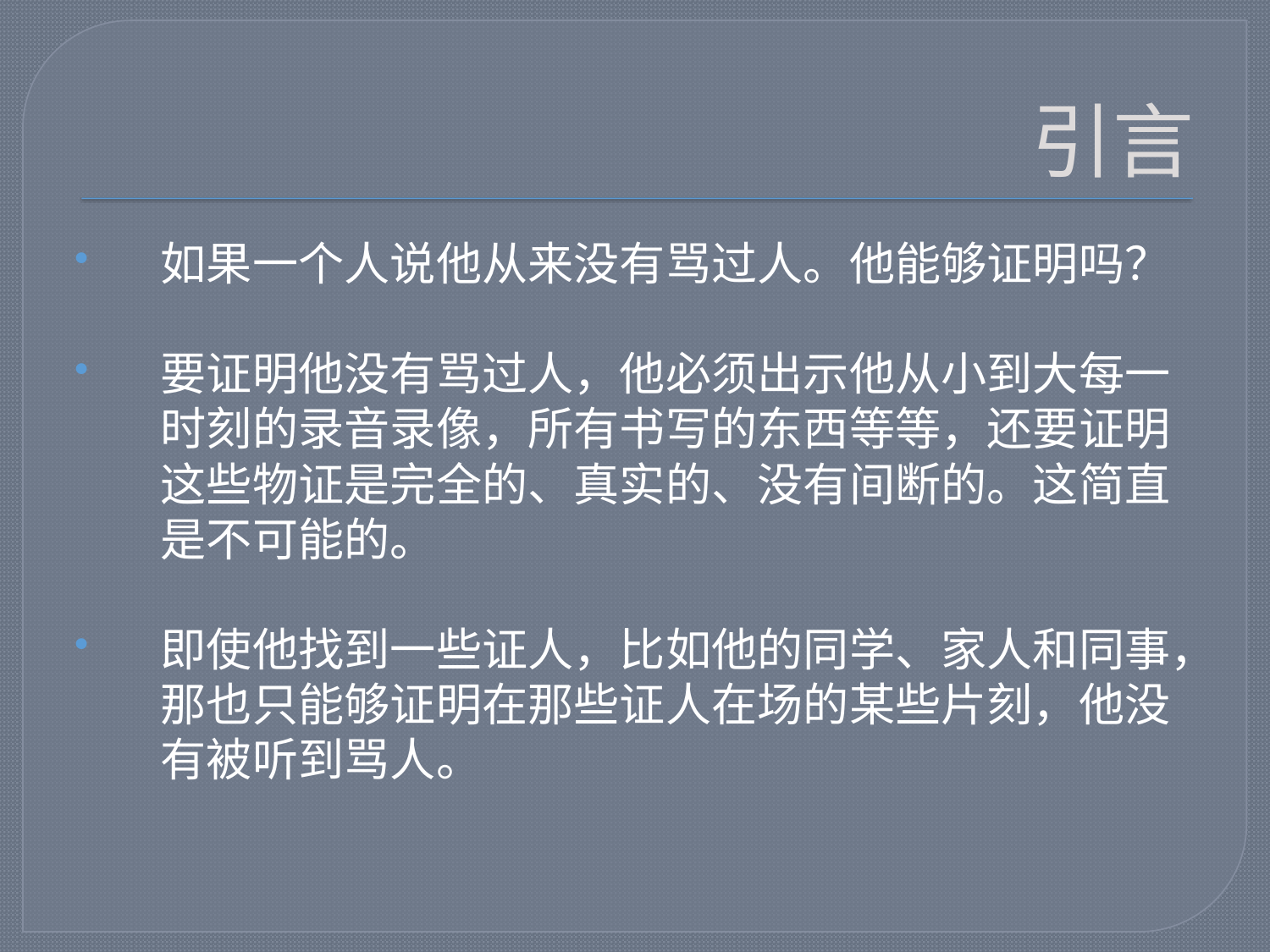

# 引言
如果一个人说他从来没有骂过人。他能够证明吗？

要证明他没有骂过人，他必须出示他从小到大每一时刻的录音录像，所有书写的东西等等，还要证明这些物证是完全的、真实的、没有间断的。这简直是不可能的。

即使他找到一些证人，比如他的同学、家人和同事，那也只能够证明在那些证人在场的某些片刻，他没有被听到骂人。